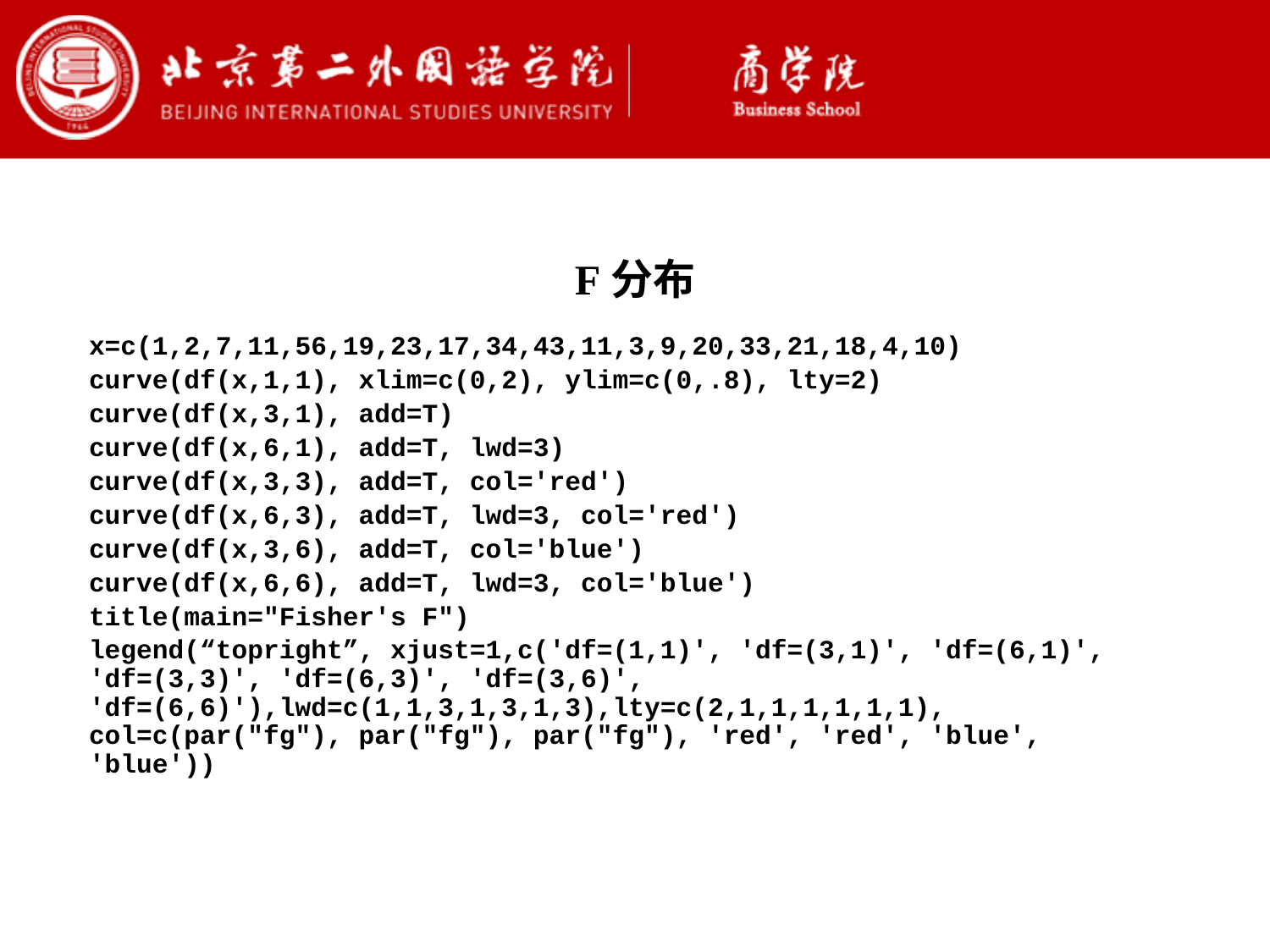

F分布
x=c(1,2,7,11,56,19,23,17,34,43,11,3,9,20,33,21,18,4,10)
curve(df(x,1,1), xlim=c(0,2), ylim=c(0,.8), lty=2)
curve(df(x,3,1), add=T)
curve(df(x,6,1), add=T, lwd=3)
curve(df(x,3,3), add=T, col='red')
curve(df(x,6,3), add=T, lwd=3, col='red')
curve(df(x,3,6), add=T, col='blue')
curve(df(x,6,6), add=T, lwd=3, col='blue')
title(main="Fisher's F")
legend(“topright”, xjust=1,c('df=(1,1)', 'df=(3,1)', 'df=(6,1)',  'df=(3,3)', 'df=(6,3)', 'df=(3,6)', 'df=(6,6)'),lwd=c(1,1,3,1,3,1,3),lty=c(2,1,1,1,1,1,1), col=c(par("fg"), par("fg"), par("fg"), 'red', 'red', 'blue', 'blue'))